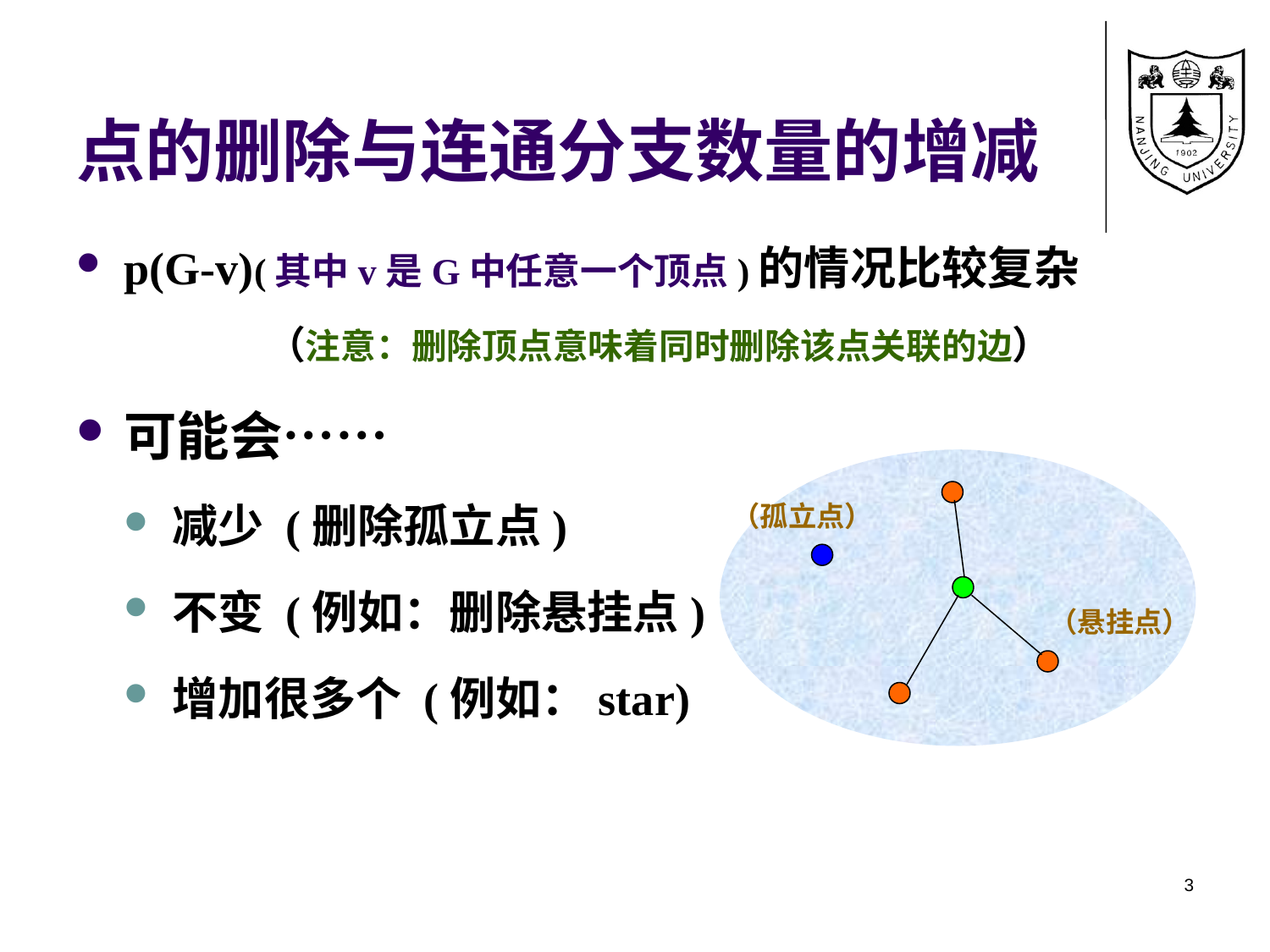

# 点的删除与连通分支数量的增减
p(G-v)(其中v是G中任意一个顶点)的情况比较复杂
（注意：删除顶点意味着同时删除该点关联的边）
可能会……
减少 (删除孤立点)
不变 (例如：删除悬挂点)
增加很多个 (例如：star)

（孤立点）

（悬挂点）

3